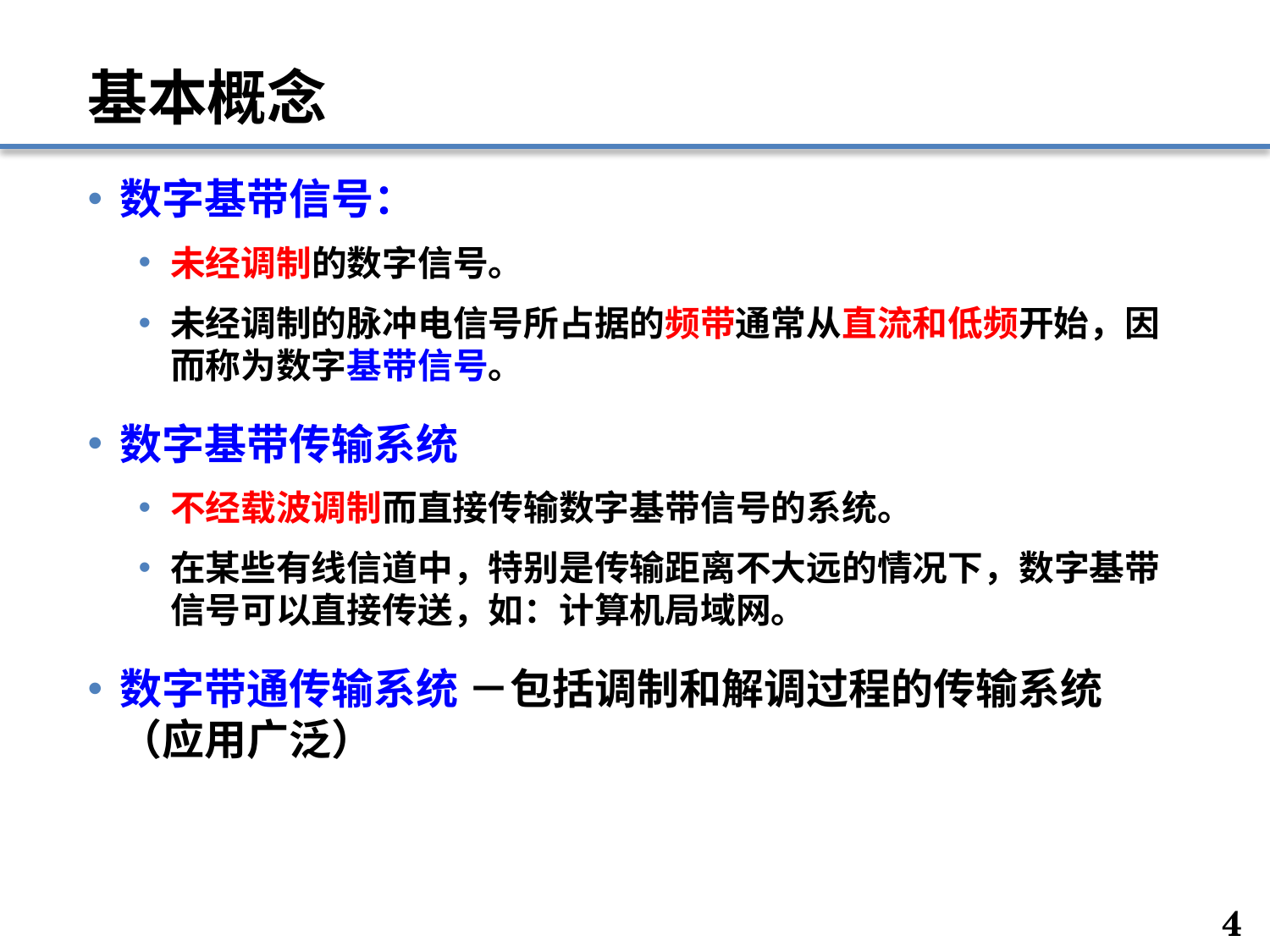

# 基本概念
数字基带信号：
未经调制的数字信号。
未经调制的脉冲电信号所占据的频带通常从直流和低频开始，因而称为数字基带信号。
数字基带传输系统
不经载波调制而直接传输数字基带信号的系统。
在某些有线信道中，特别是传输距离不大远的情况下，数字基带信号可以直接传送，如：计算机局域网。
数字带通传输系统 －包括调制和解调过程的传输系统（应用广泛）
4